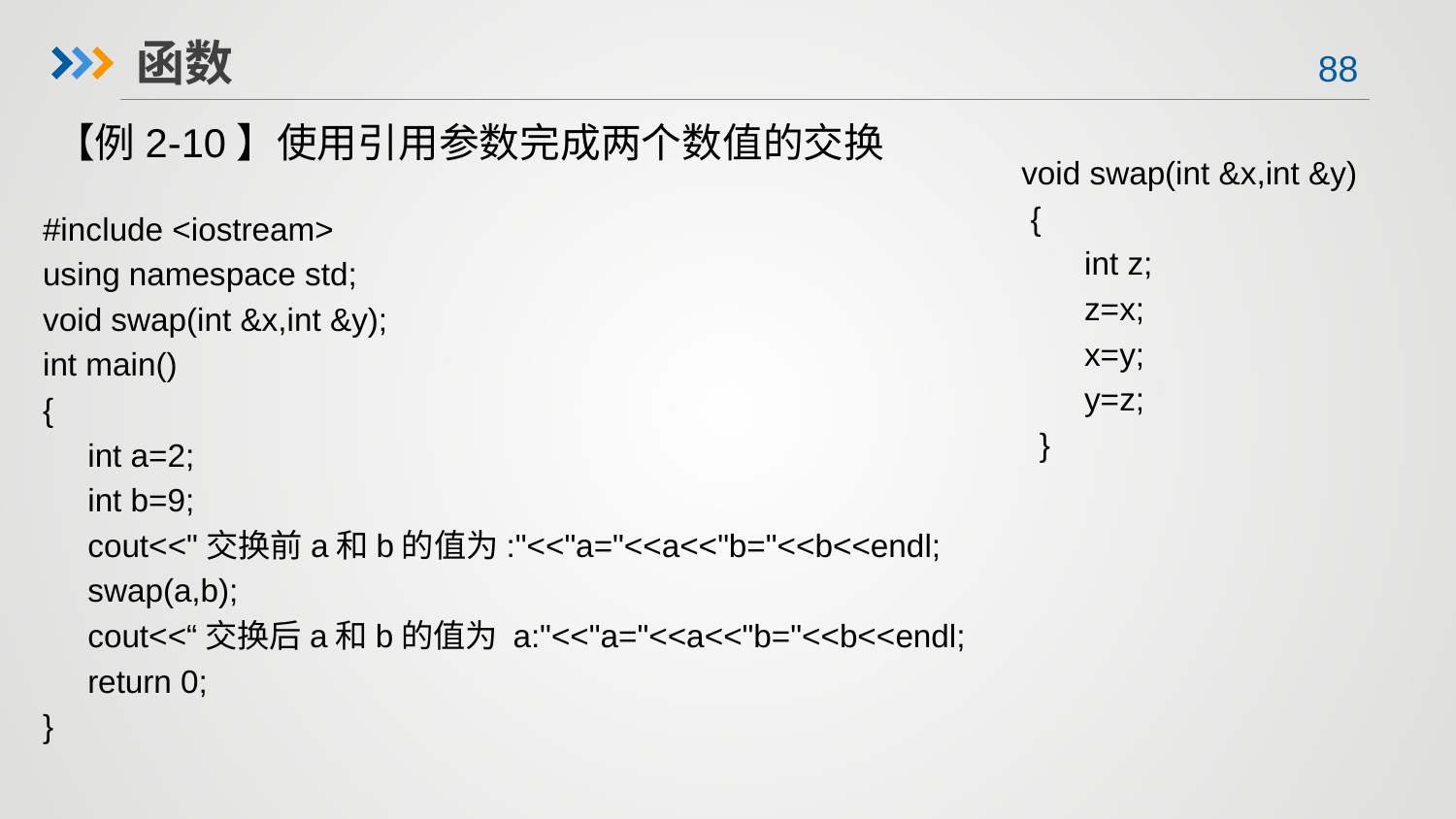

函数
【例2-10】使用引用参数完成两个数值的交换
   void swap(int &x,int &y)
    {
          int z;
          z=x;
          x=y;
          y=z;
     }
#include <iostream>
using namespace std;
void swap(int &x,int &y);
int main()
{
     int a=2;
     int b=9;
     cout<<"交换前a和b的值为:"<<"a="<<a<<"b="<<b<<endl;
     swap(a,b);
     cout<<“交换后a和b的值为 a:"<<"a="<<a<<"b="<<b<<endl;
     return 0;
}